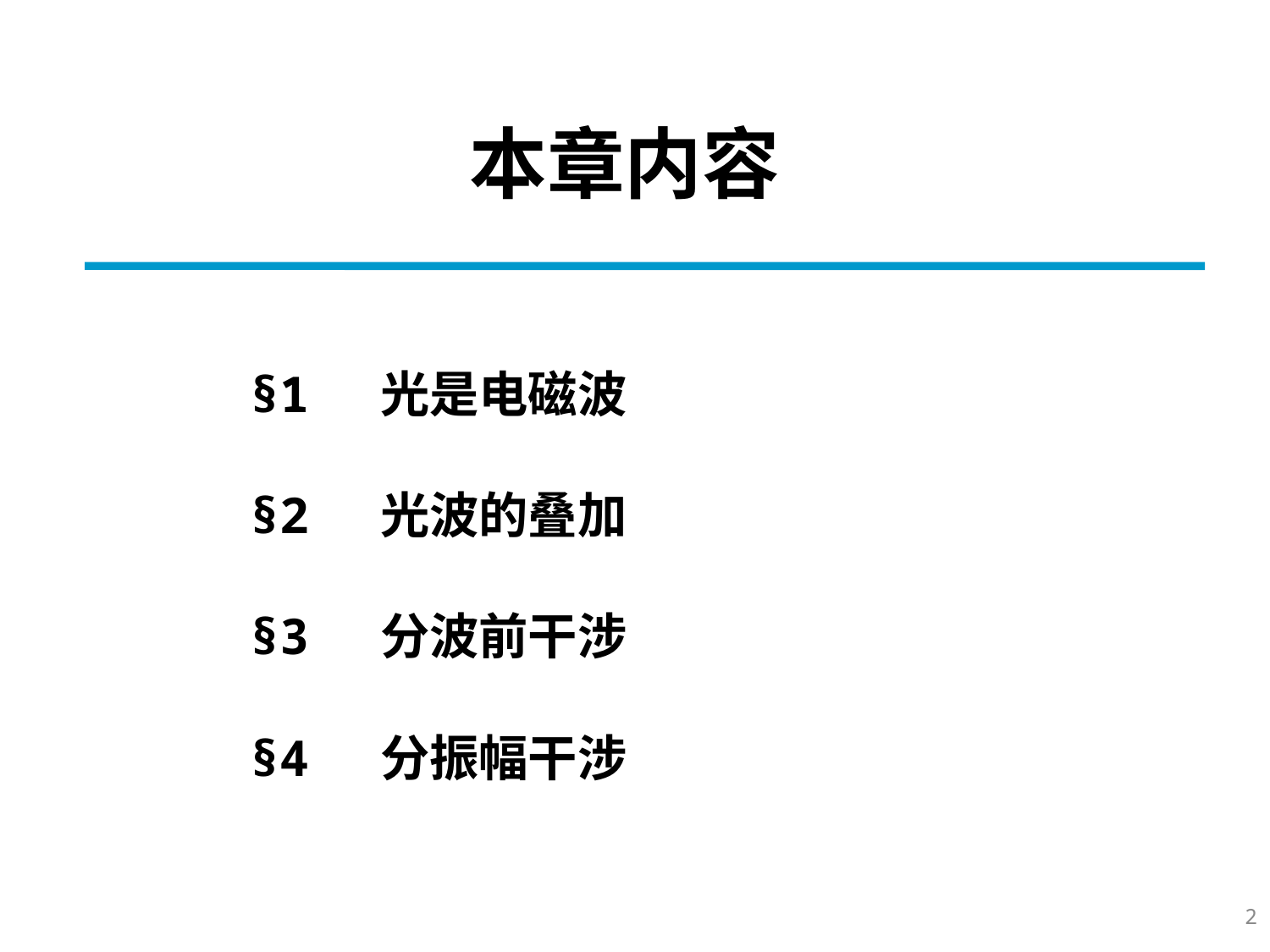

本章内容

§1  光是电磁波
§2  光波的叠加
§3  分波前干涉
§4  分振幅干涉
2